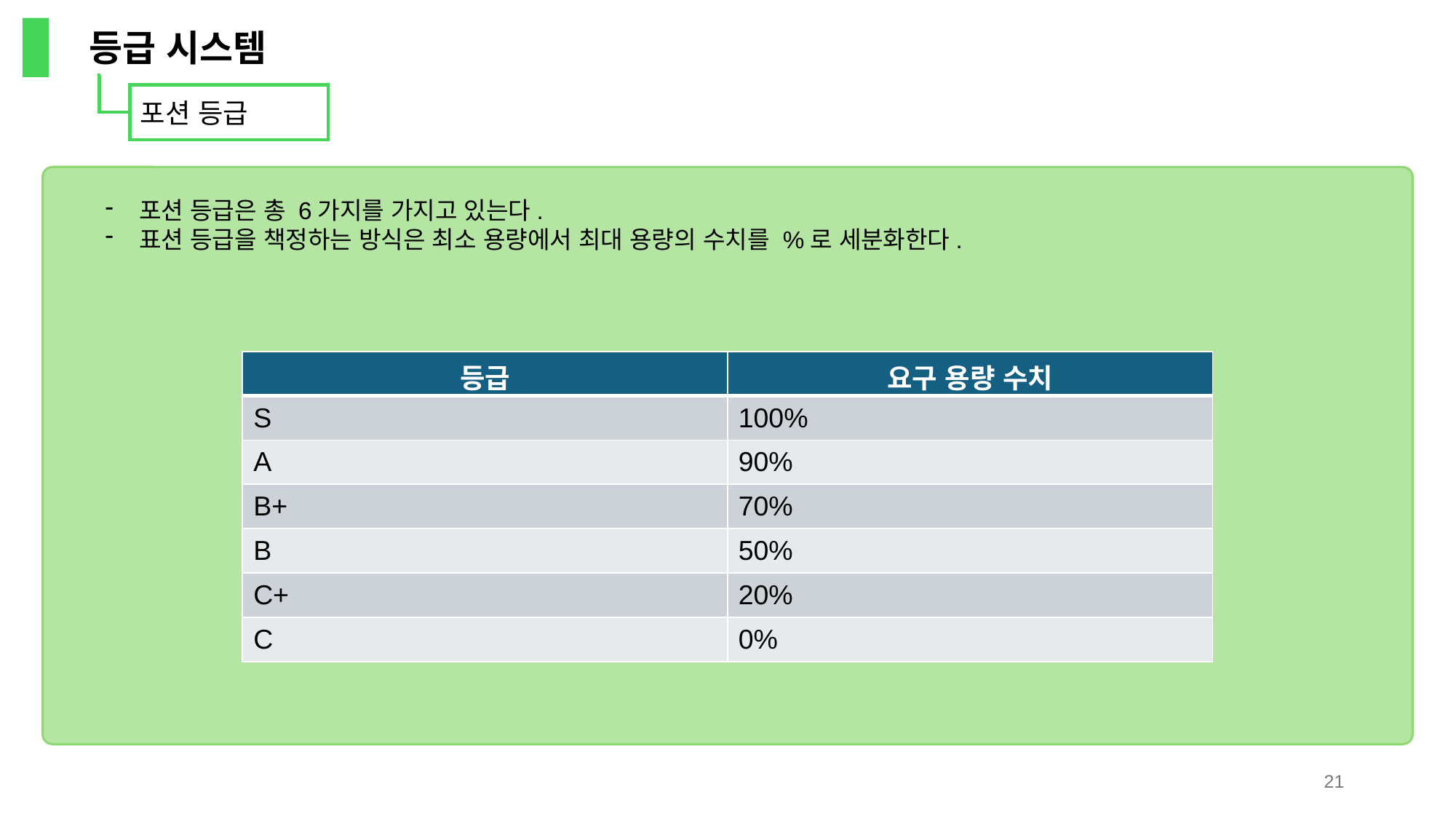

등급 시스템
포션 등급

포션 등급은 총 6가지를 가지고 있는다.
표션 등급을 책정하는 방식은 최소 용량에서 최대 용량의 수치를 %로 세분화한다.
| 등급 | 요구 용량 수치 |
| --- | --- |
| S | 100% |
| A | 90% |
| B+ | 70% |
| B | 50% |
| C+ | 20% |
| C | 0% |
21